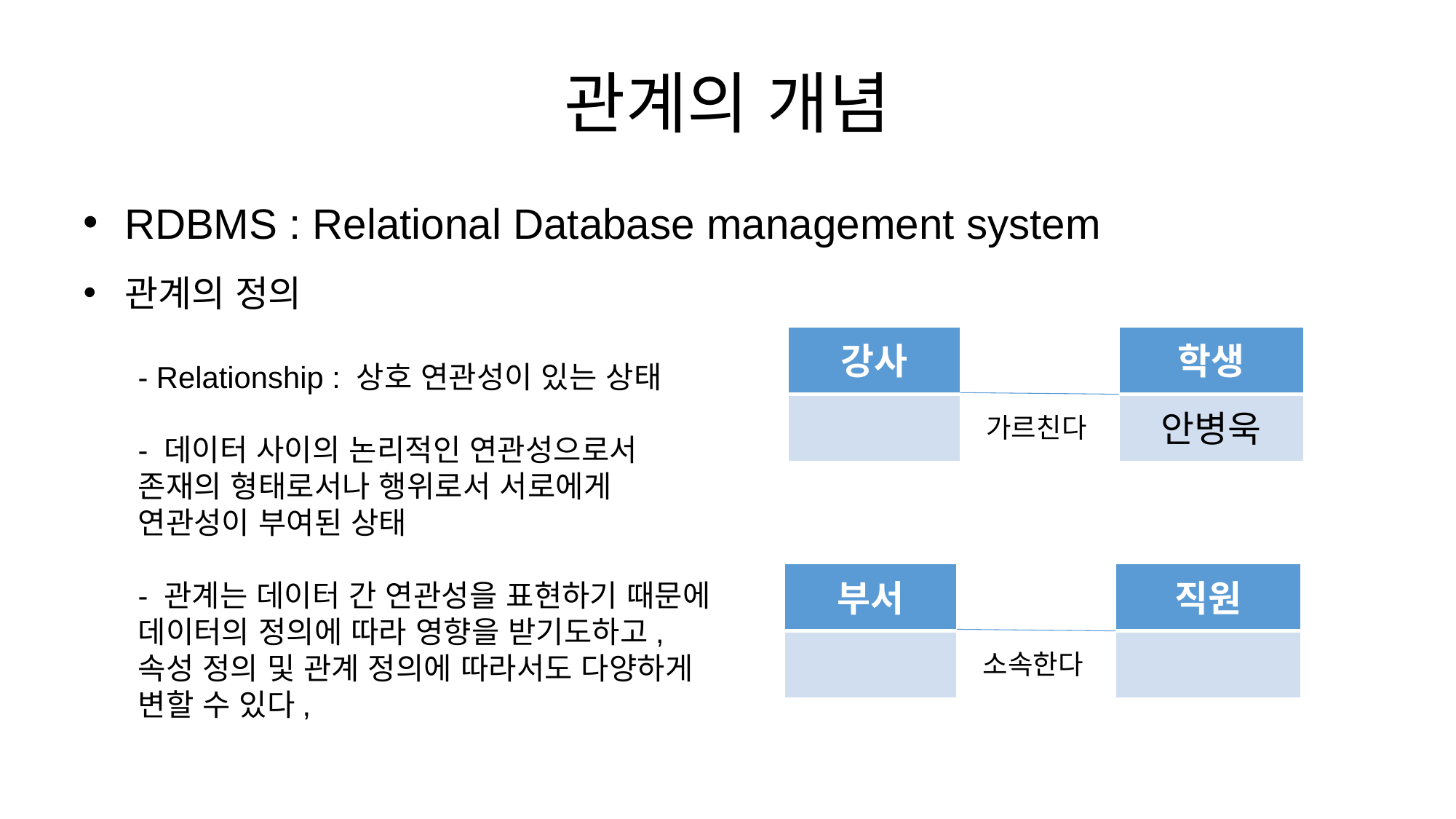

# 관계의 개념
RDBMS : Relational Database management system
관계의 정의

- Relationship : 상호 연관성이 있는 상태

- 데이터 사이의 논리적인 연관성으로서 존재의 형태로서나 행위로서 서로에게 연관성이 부여된 상태

- 관계는 데이터 간 연관성을 표현하기 때문에 데이터의 정의에 따라 영향을 받기도하고, 속성 정의 및 관계 정의에 따라서도 다양하게 변할 수 있다,

| 강사 |
| --- |
|  |
| 학생 |
| --- |
| 안병욱 |
가르친다
| 부서 |
| --- |
|  |
| 직원 |
| --- |
|  |
소속한다